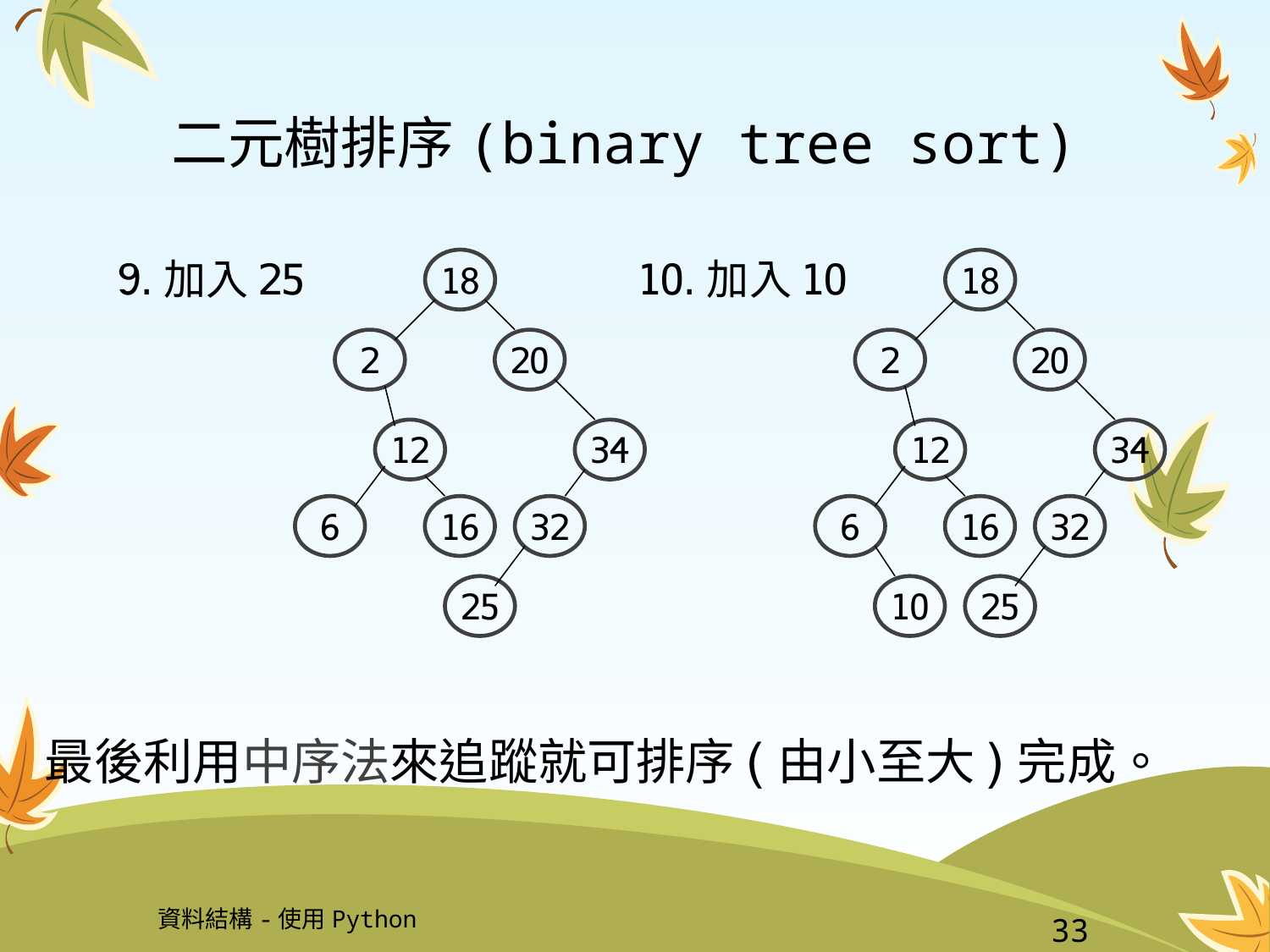

# 二元樹排序(binary tree sort)
9.加入25
10.加入10
18
18

2
20
2
20

12
34
12
34

6
16
32
6
16
32

25
10
25
最後利用中序法來追蹤就可排序(由小至大)完成。
資料結構-使用Python
33